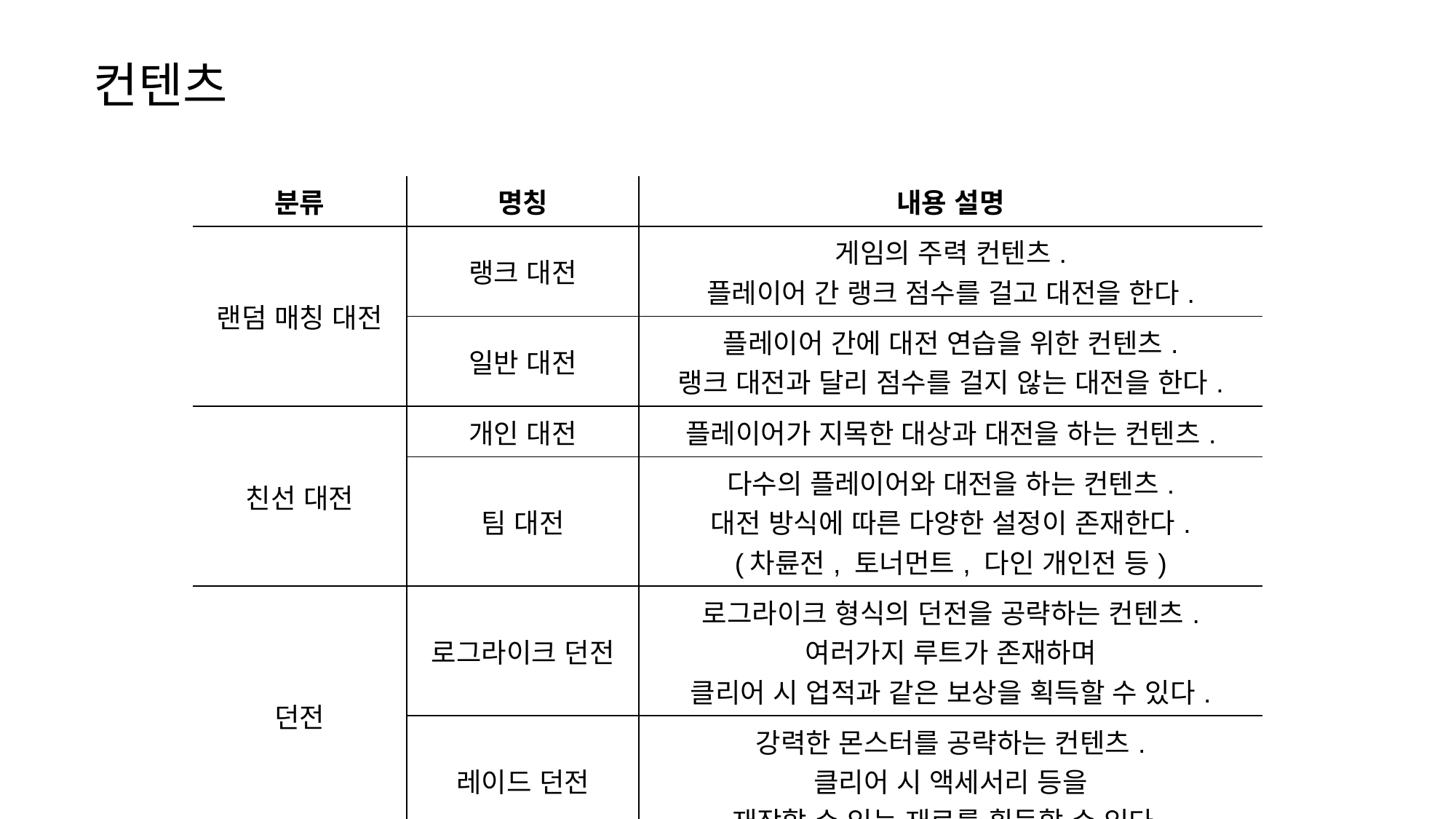

컨텐츠
| 분류 | 명칭 | 내용 설명 |
| --- | --- | --- |
| 랜덤 매칭 대전 | 랭크 대전 | 게임의 주력 컨텐츠. 플레이어 간 랭크 점수를 걸고 대전을 한다. |
|  | 일반 대전 | 플레이어 간에 대전 연습을 위한 컨텐츠. 랭크 대전과 달리 점수를 걸지 않는 대전을 한다. |
| 친선 대전 | 개인 대전 | 플레이어가 지목한 대상과 대전을 하는 컨텐츠. |
|  | 팀 대전 | 다수의 플레이어와 대전을 하는 컨텐츠. 대전 방식에 따른 다양한 설정이 존재한다. (차륜전, 토너먼트, 다인 개인전 등) |
| 던전 | 로그라이크 던전 | 로그라이크 형식의 던전을 공략하는 컨텐츠. 여러가지 루트가 존재하며 클리어 시 업적과 같은 보상을 획득할 수 있다. |
|  | 레이드 던전 | 강력한 몬스터를 공략하는 컨텐츠. 클리어 시 액세서리 등을 재작할 수 있는 재료를 획득할 수 있다. |